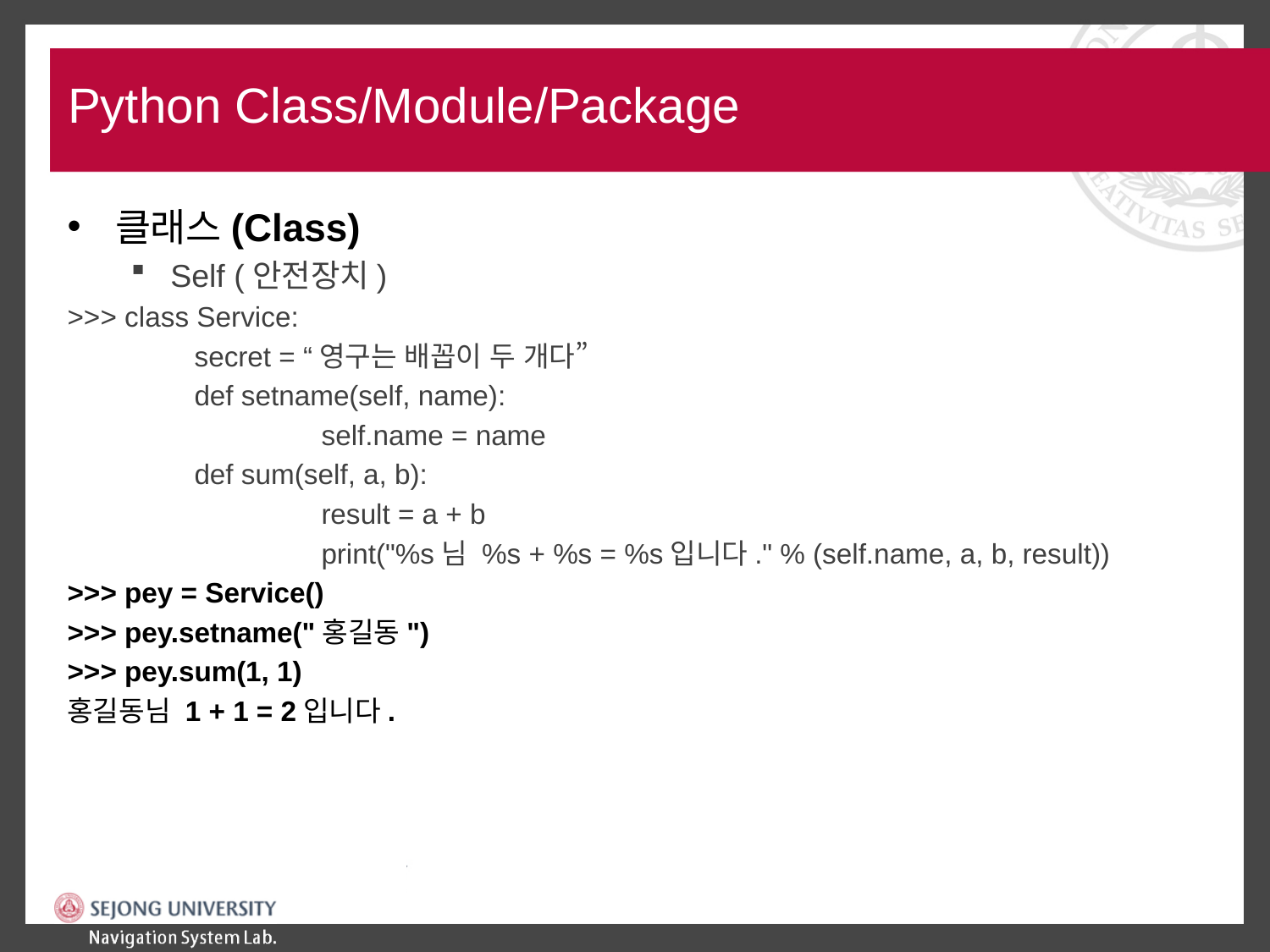

# Python Class/Module/Package
클래스(Class)
Self (안전장치)
>>> class Service:
        	secret = “영구는 배꼽이 두 개다”
	def setname(self, name):
		self.name = name
	def sum(self, a, b):
		result = a + b
		print("%s님 %s + %s = %s입니다." % (self.name, a, b, result))
>>> pey = Service()
>>> pey.setname("홍길동")
>>> pey.sum(1, 1)
홍길동님 1 + 1 = 2입니다.